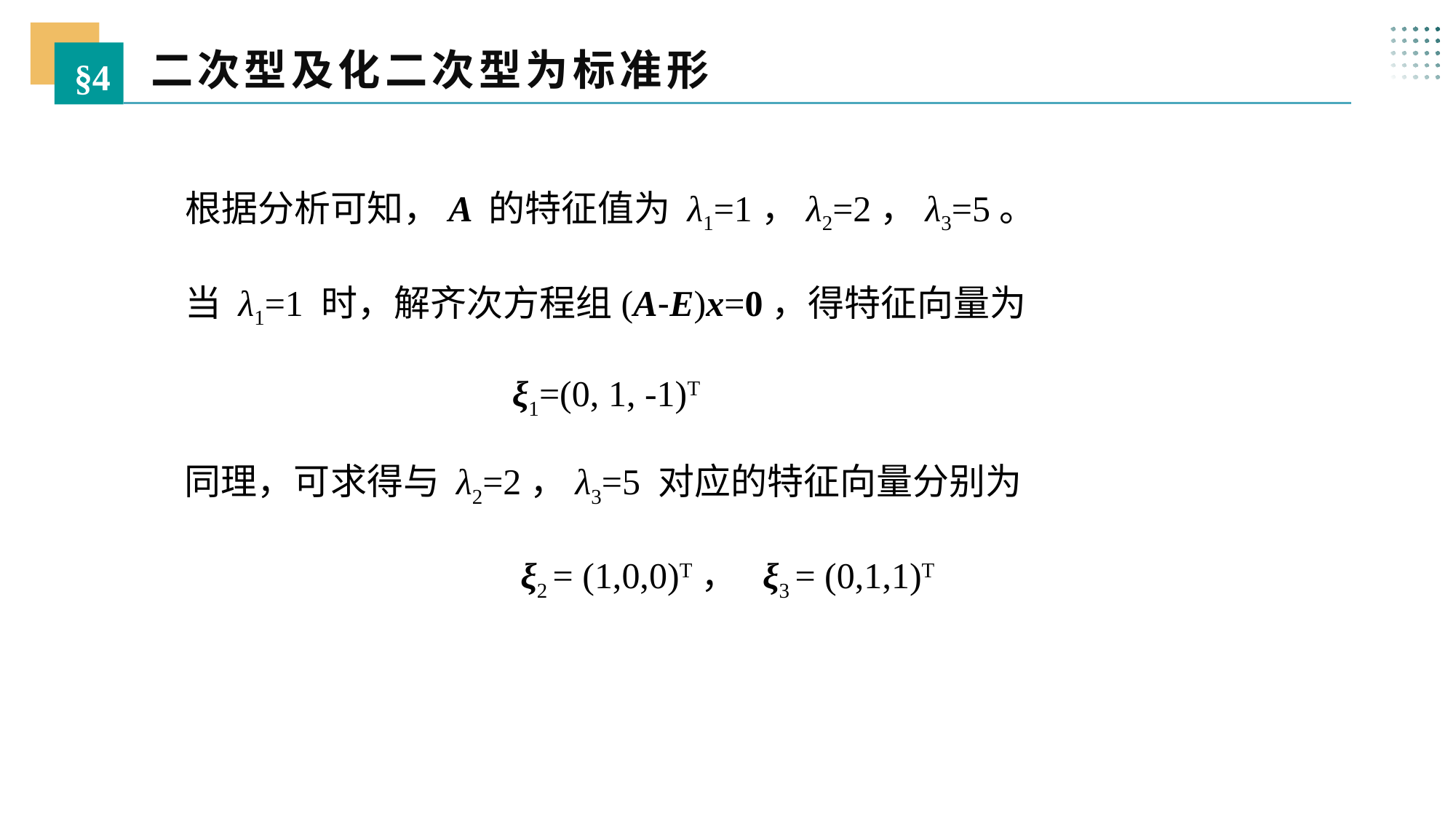

二次型及化二次型为标准形
§4
        根据分析可知，A 的特征值为 λ1=1，λ2=2，λ3=5。
        当 λ1=1 时，解齐次方程组(A-E)x=0，得特征向量为
ξ1=(0, 1, -1)T
同理，可求得与 λ2=2，λ3=5 对应的特征向量分别为
ξ2 = (1,0,0)T，  ξ3 = (0,1,1)T